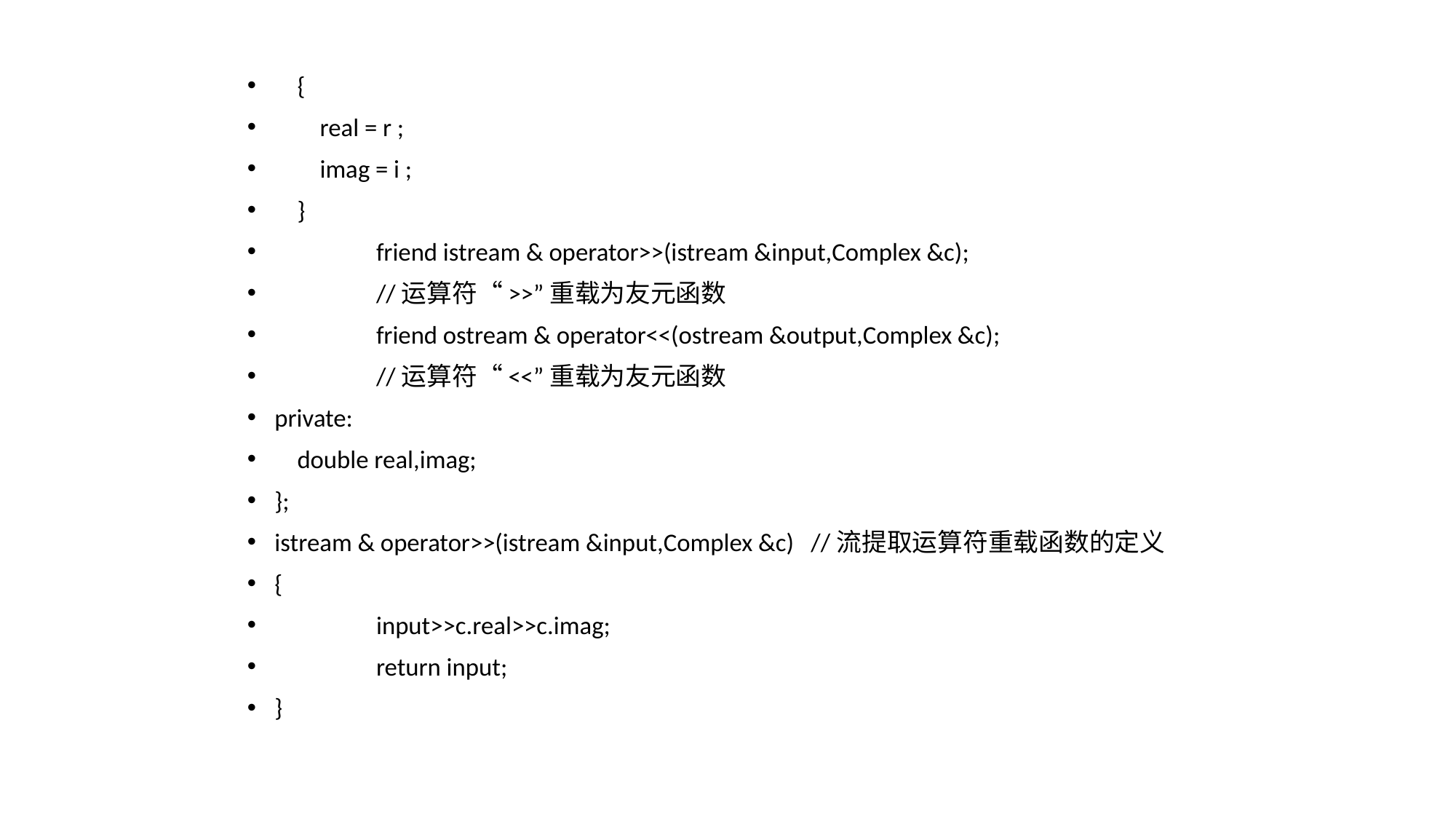

{
        real = r ;
        imag = i ;
    }
	friend istream & operator>>(istream &input,Complex &c);
		//运算符“>>”重载为友元函数
	friend ostream & operator<<(ostream &output,Complex &c);
		//运算符“<<”重载为友元函数
private:
    double real,imag;
};
istream & operator>>(istream &input,Complex &c)   //流提取运算符重载函数的定义
{
	input>>c.real>>c.imag;
	return input;
}